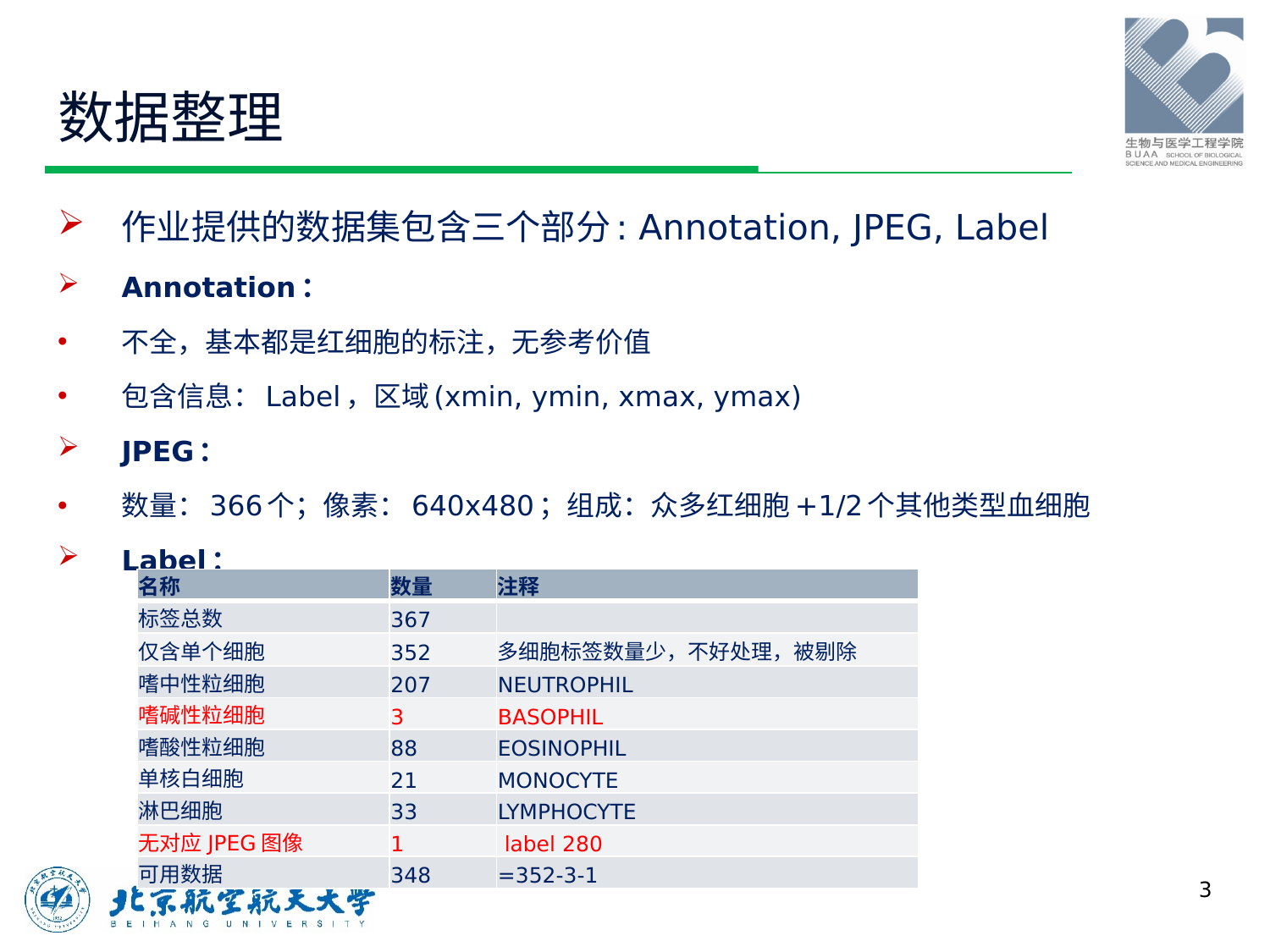

# 数据整理
作业提供的数据集包含三个部分: Annotation, JPEG, Label
Annotation：
不全，基本都是红细胞的标注，无参考价值
包含信息：Label，区域(xmin, ymin, xmax, ymax)
JPEG：
数量：366个；像素：640x480；组成：众多红细胞+1/2个其他类型血细胞
Label：
| 名称 | 数量 | 注释 |
| --- | --- | --- |
| 标签总数 | 367 |  |
| 仅含单个细胞 | 352 | 多细胞标签数量少，不好处理，被剔除 |
| 嗜中性粒细胞 | 207 | NEUTROPHIL |
| 嗜碱性粒细胞 | 3 | BASOPHIL |
| 嗜酸性粒细胞 | 88 | EOSINOPHIL |
| 单核白细胞 | 21 | MONOCYTE |
| 淋巴细胞 | 33 | LYMPHOCYTE |
| 无对应JPEG图像 | 1 | label 280 |
| 可用数据 | 348 | =352-3-1 |
3